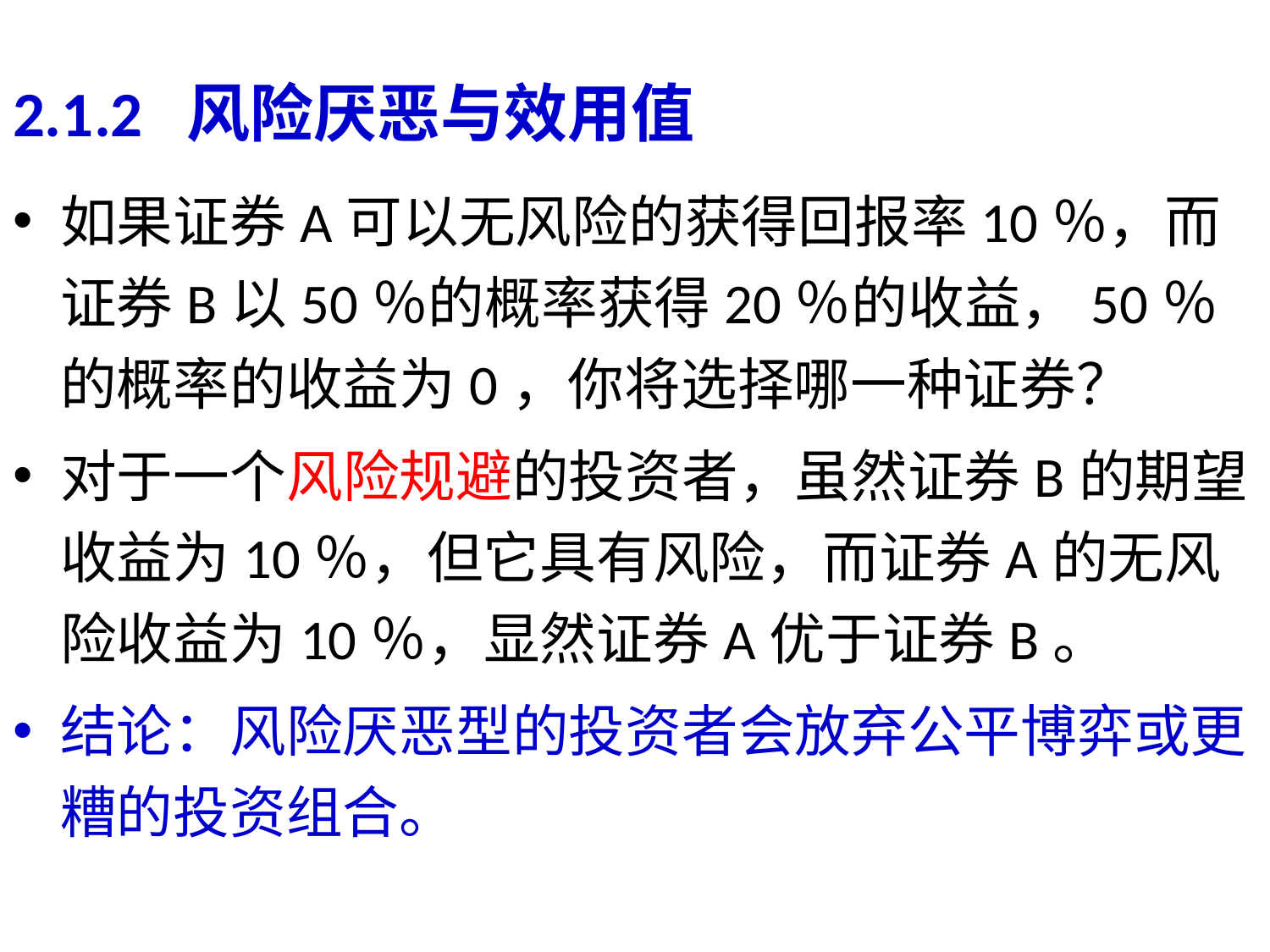

# 2.1.2  风险厌恶与效用值
如果证券A可以无风险的获得回报率10％，而证券B以50％的概率获得20％的收益，50％的概率的收益为0，你将选择哪一种证券？
对于一个风险规避的投资者，虽然证券B的期望收益为10％，但它具有风险，而证券A的无风险收益为10％，显然证券A优于证券B。
结论：风险厌恶型的投资者会放弃公平博弈或更糟的投资组合。
5